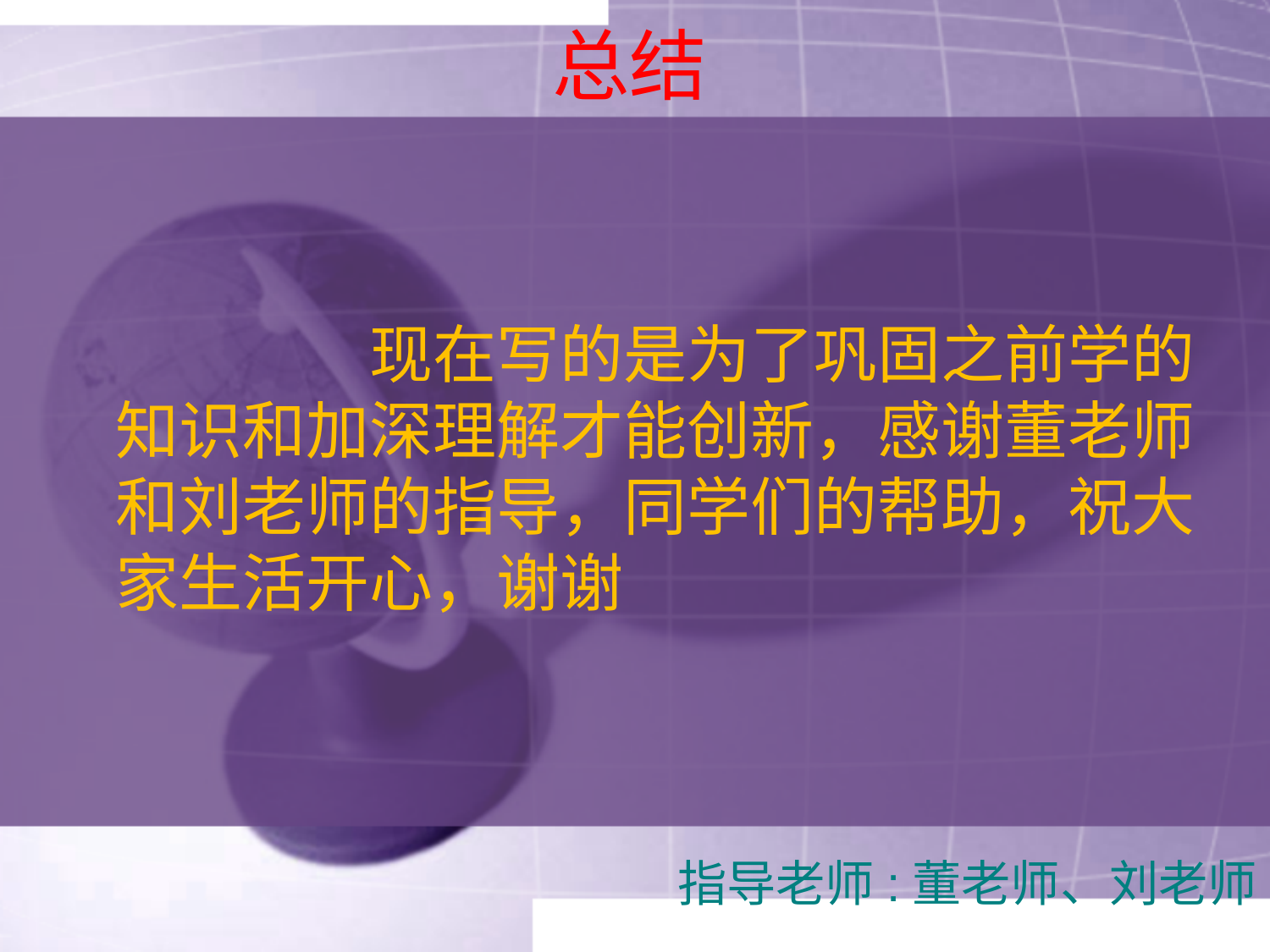

# 总结

			现在写的是为了巩固之前学的知识和加深理解才能创新，感谢董老师和刘老师的指导，同学们的帮助，祝大家生活开心，谢谢

指导老师:董老师、刘老师